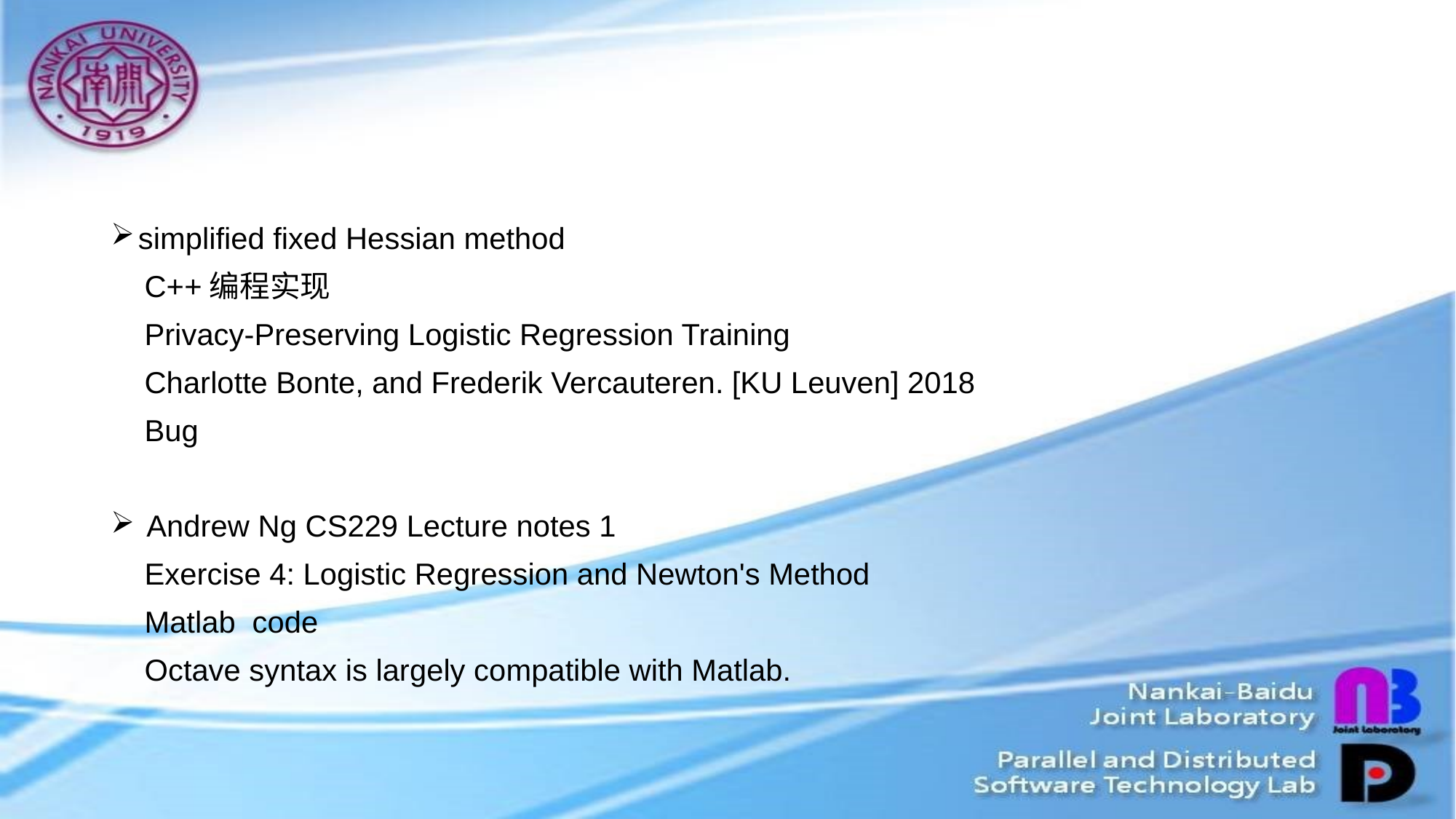

#
simplified fixed Hessian method
    C++编程实现
    Privacy-Preserving Logistic Regression Training
    Charlotte Bonte, and Frederik Vercauteren. [KU Leuven] 2018
    Bug

 Andrew Ng CS229 Lecture notes 1
    Exercise 4: Logistic Regression and Newton's Method
    Matlab  code
    Octave syntax is largely compatible with Matlab.